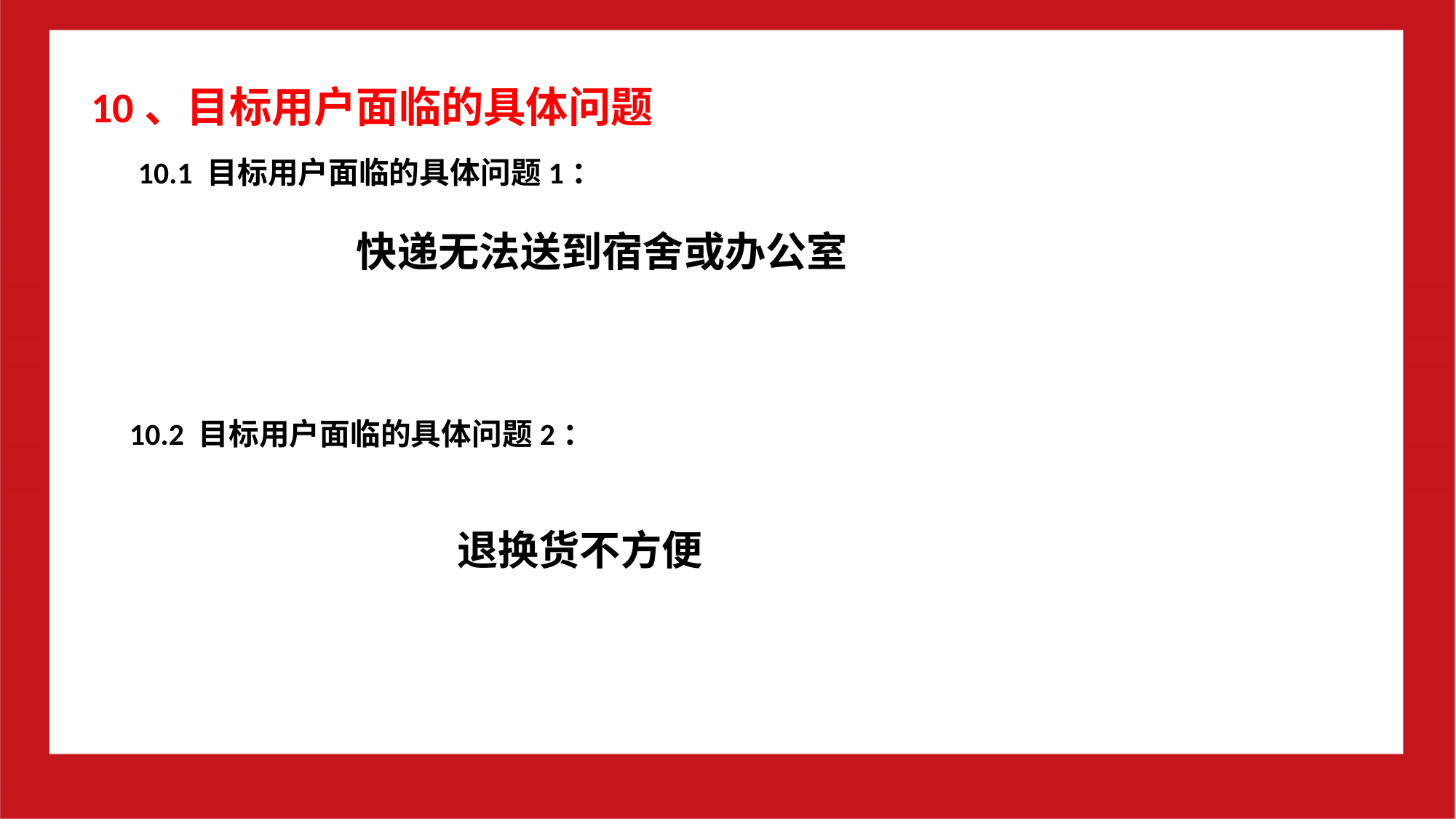

10、目标用户面临的具体问题
10.1 目标用户面临的具体问题1：

		快递无法送到宿舍或办公室

10.2 目标用户面临的具体问题2：

			退换货不方便